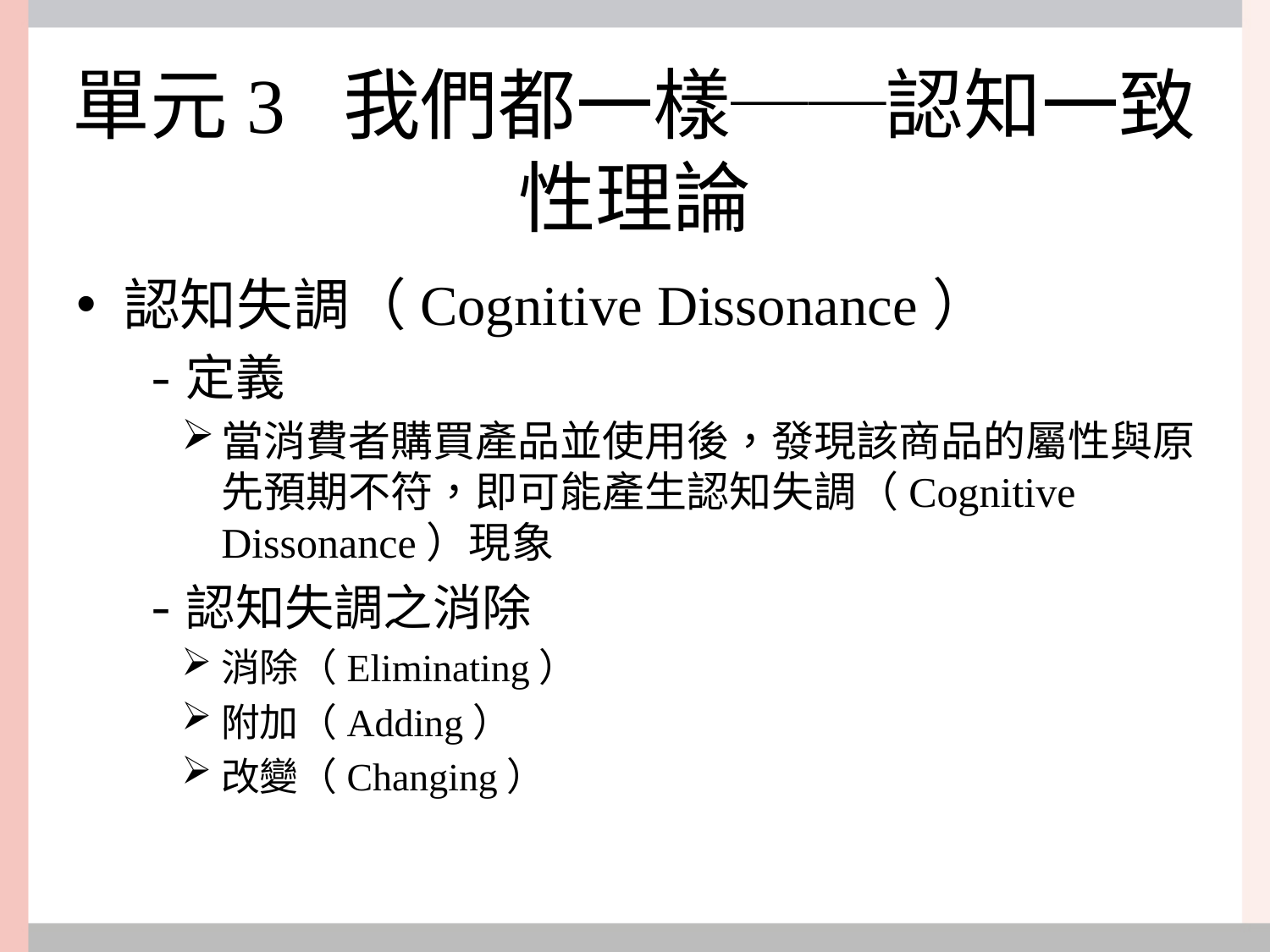

# 單元3  我們都一樣──認知一致性理論
認知失調（Cognitive Dissonance）
定義
當消費者購買產品並使用後，發現該商品的屬性與原先預期不符，即可能產生認知失調（Cognitive Dissonance）現象
認知失調之消除
消除（Eliminating）
附加（Adding）
改變（Changing）